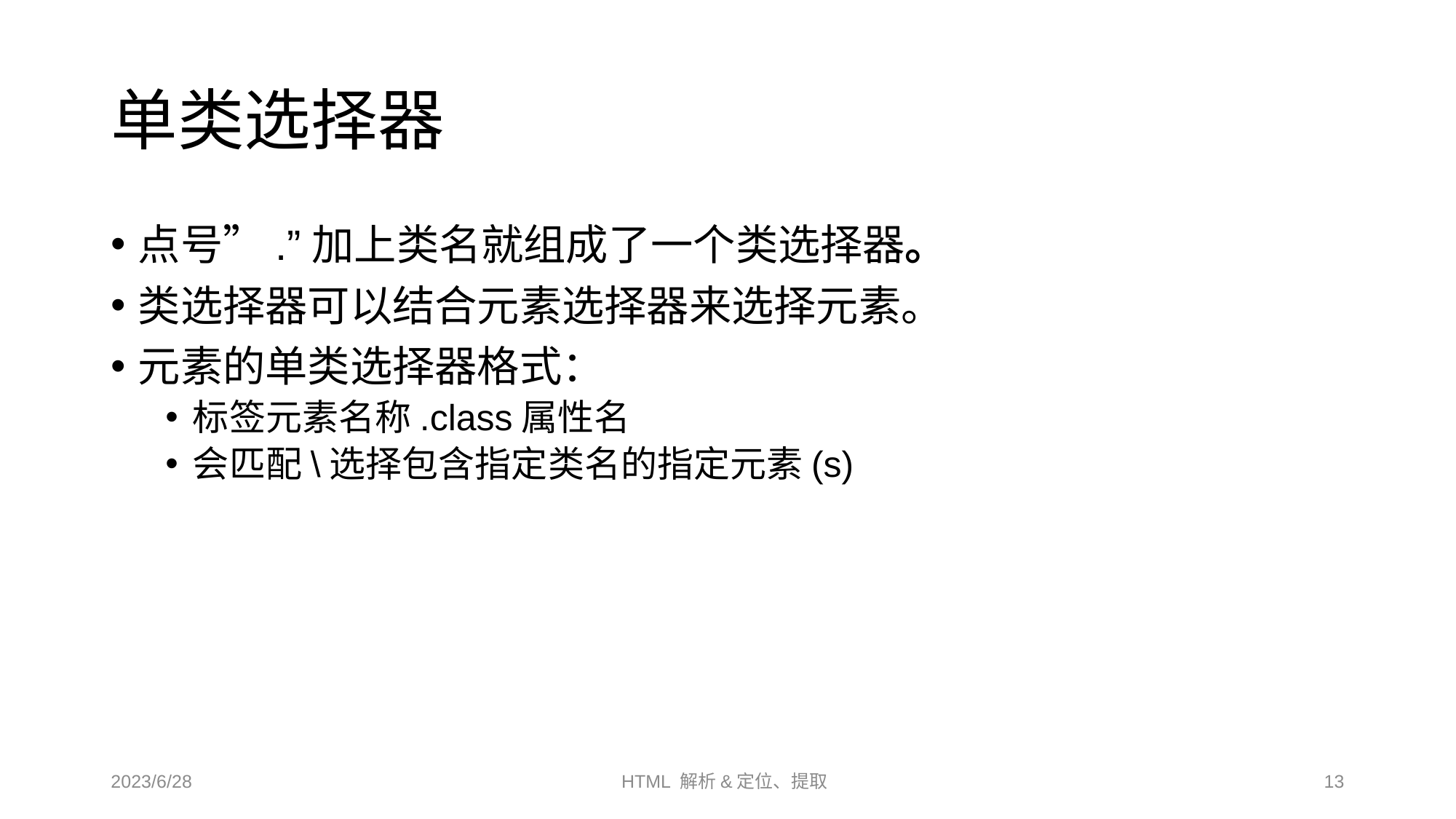

# 单类选择器
点号”.”加上类名就组成了一个类选择器。
类选择器可以结合元素选择器来选择元素。
元素的单类选择器格式：
标签元素名称.class属性名
会匹配\选择包含指定类名的指定元素(s)

2023/6/28
HTML 解析&定位、提取
13